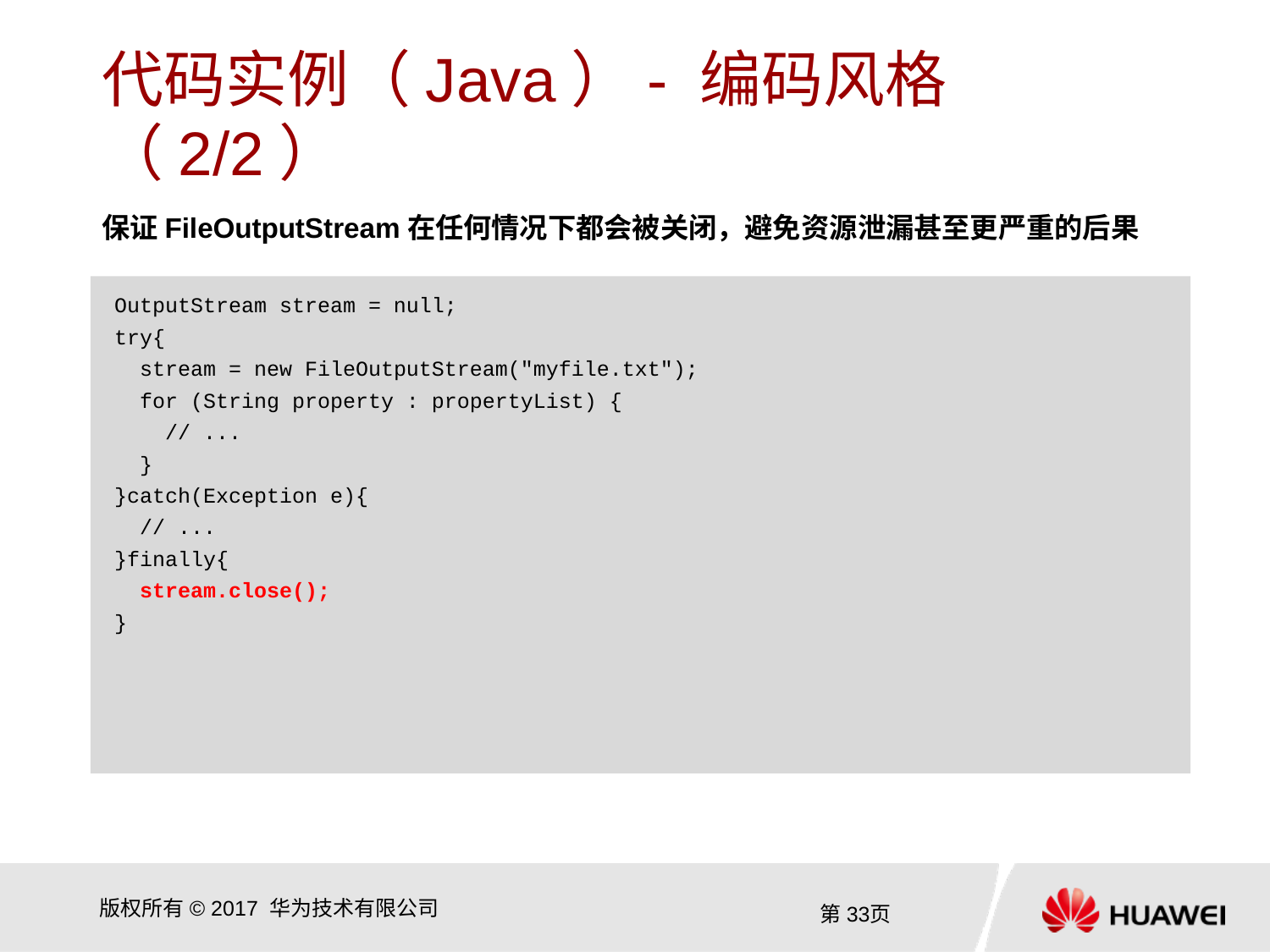

# 代码实例（Java）- 编码风格（2/2）
保证FileOutputStream在任何情况下都会被关闭，避免资源泄漏甚至更严重的后果

 OutputStream stream = null;
 try{
   stream = new FileOutputStream("myfile.txt");
   for (String property : propertyList) {
     // ...
   }
 }catch(Exception e){
   // ...
 }finally{
   stream.close();
 }